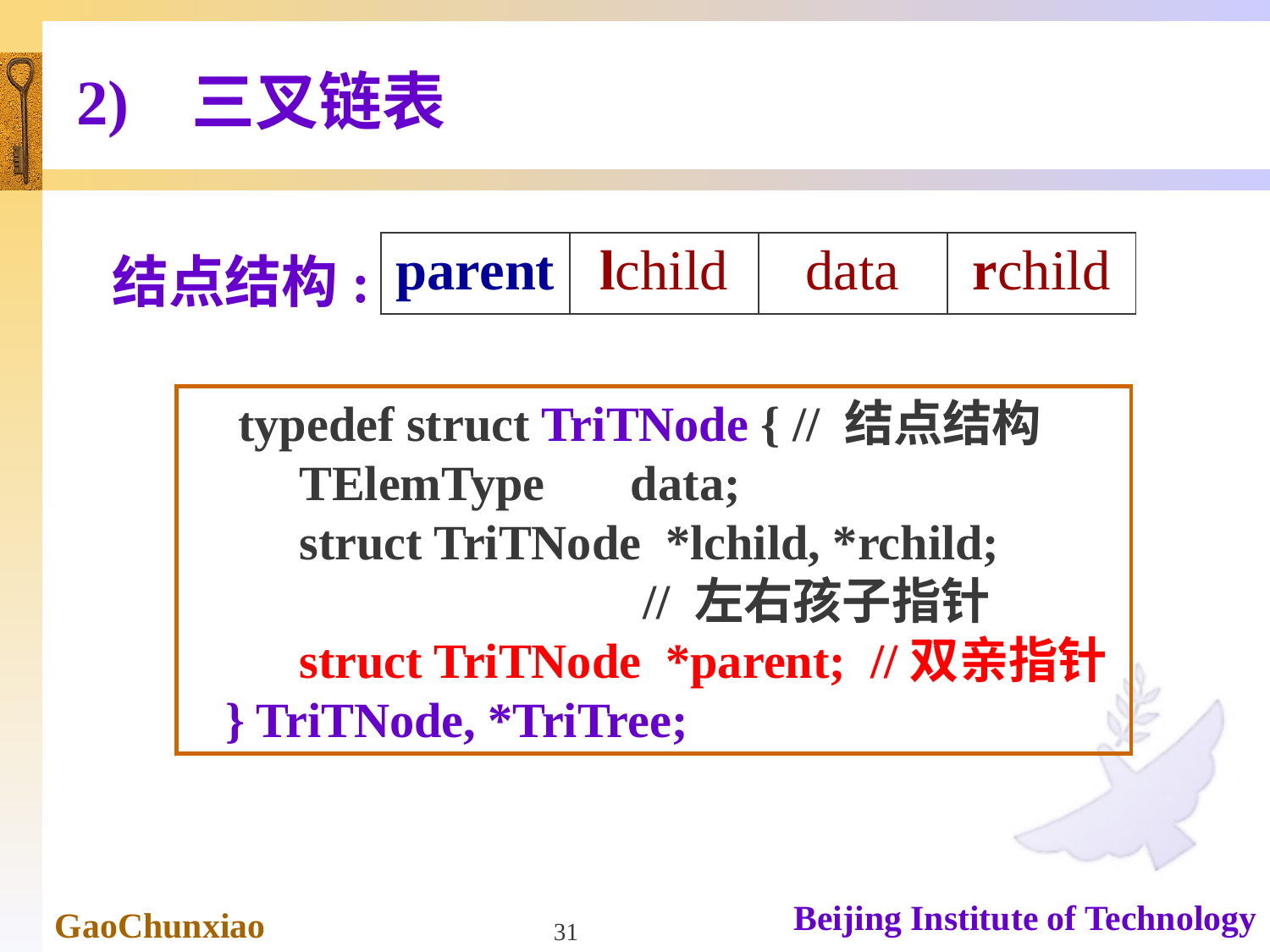

# 2)   三叉链表
| parent | lchild | data | rchild |
| --- | --- | --- | --- |
结点结构:
    typedef struct TriTNode { // 结点结构
         TElemType       data;
         struct TriTNode  *lchild, *rchild;
                                     // 左右孩子指针
         struct TriTNode  *parent;  //双亲指针
   } TriTNode, *TriTree;
31